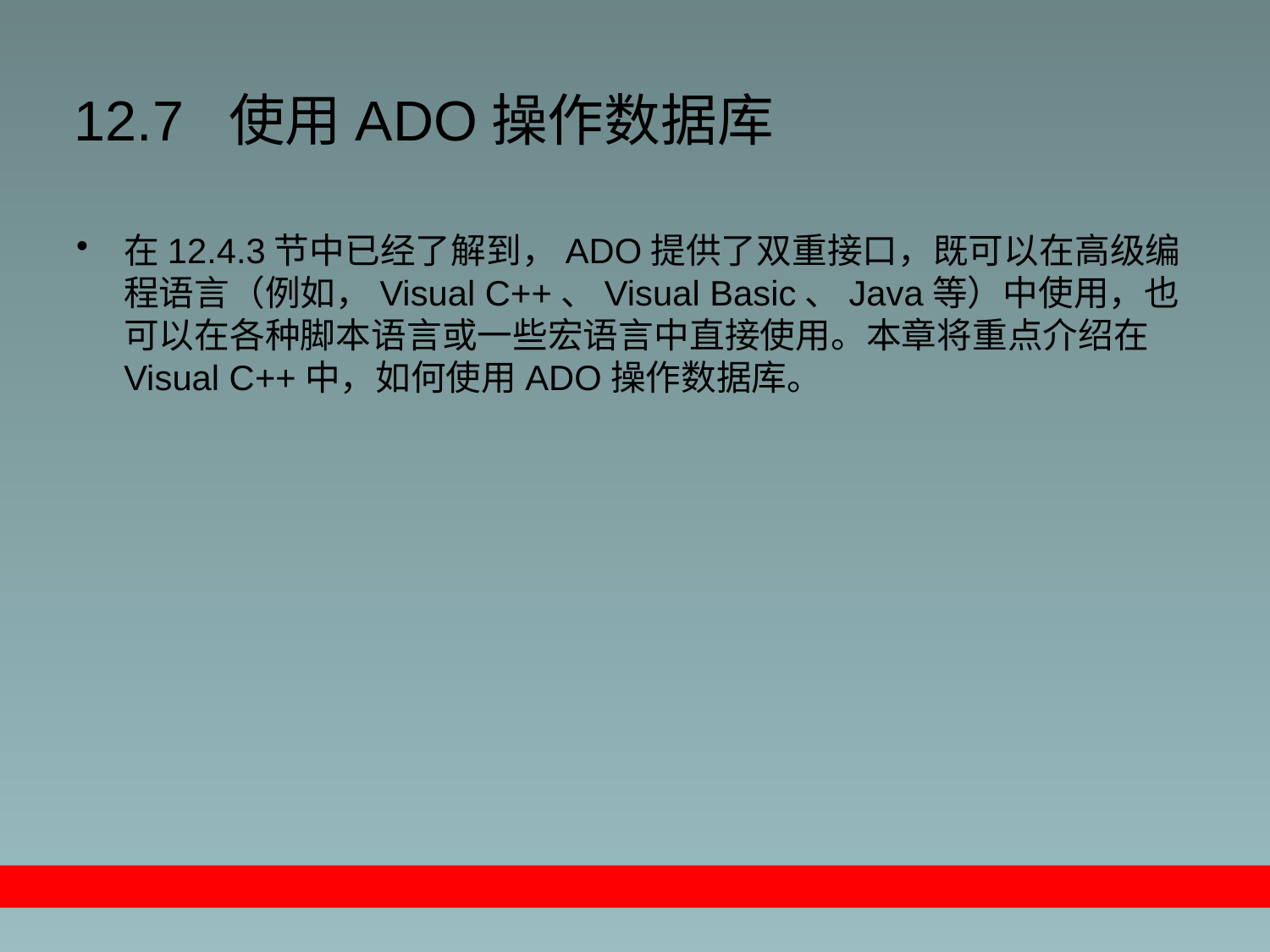

# 12.7  使用ADO操作数据库
在12.4.3节中已经了解到，ADO提供了双重接口，既可以在高级编程语言（例如，Visual C++、Visual Basic、Java等）中使用，也可以在各种脚本语言或一些宏语言中直接使用。本章将重点介绍在Visual C++中，如何使用ADO操作数据库。